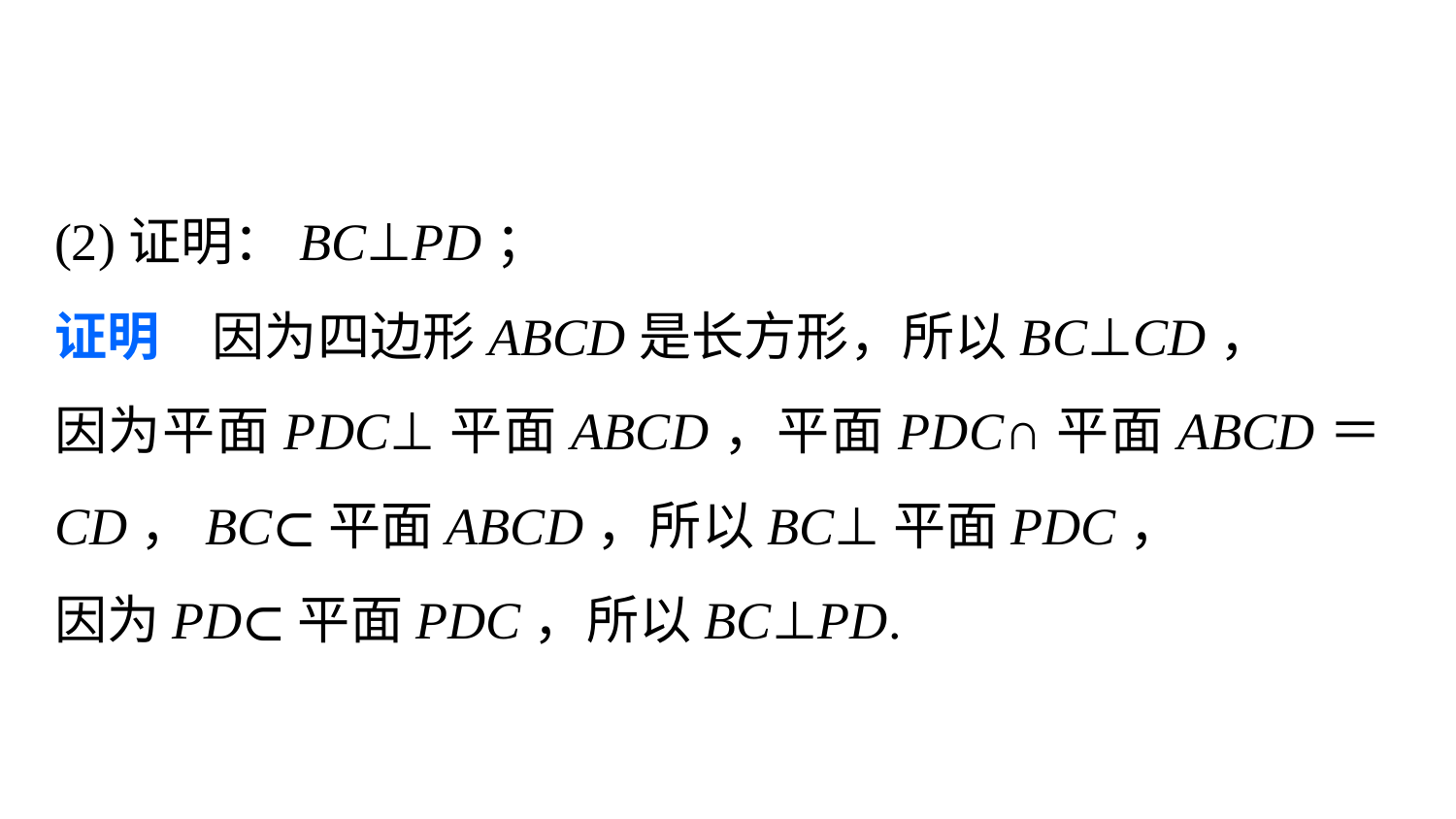

(2)证明：BC⊥PD；
证明　因为四边形ABCD是长方形，所以BC⊥CD，
因为平面PDC⊥平面ABCD，平面PDC∩平面ABCD＝CD，BC⊂平面ABCD，所以BC⊥平面PDC，
因为PD⊂平面PDC，所以BC⊥PD.